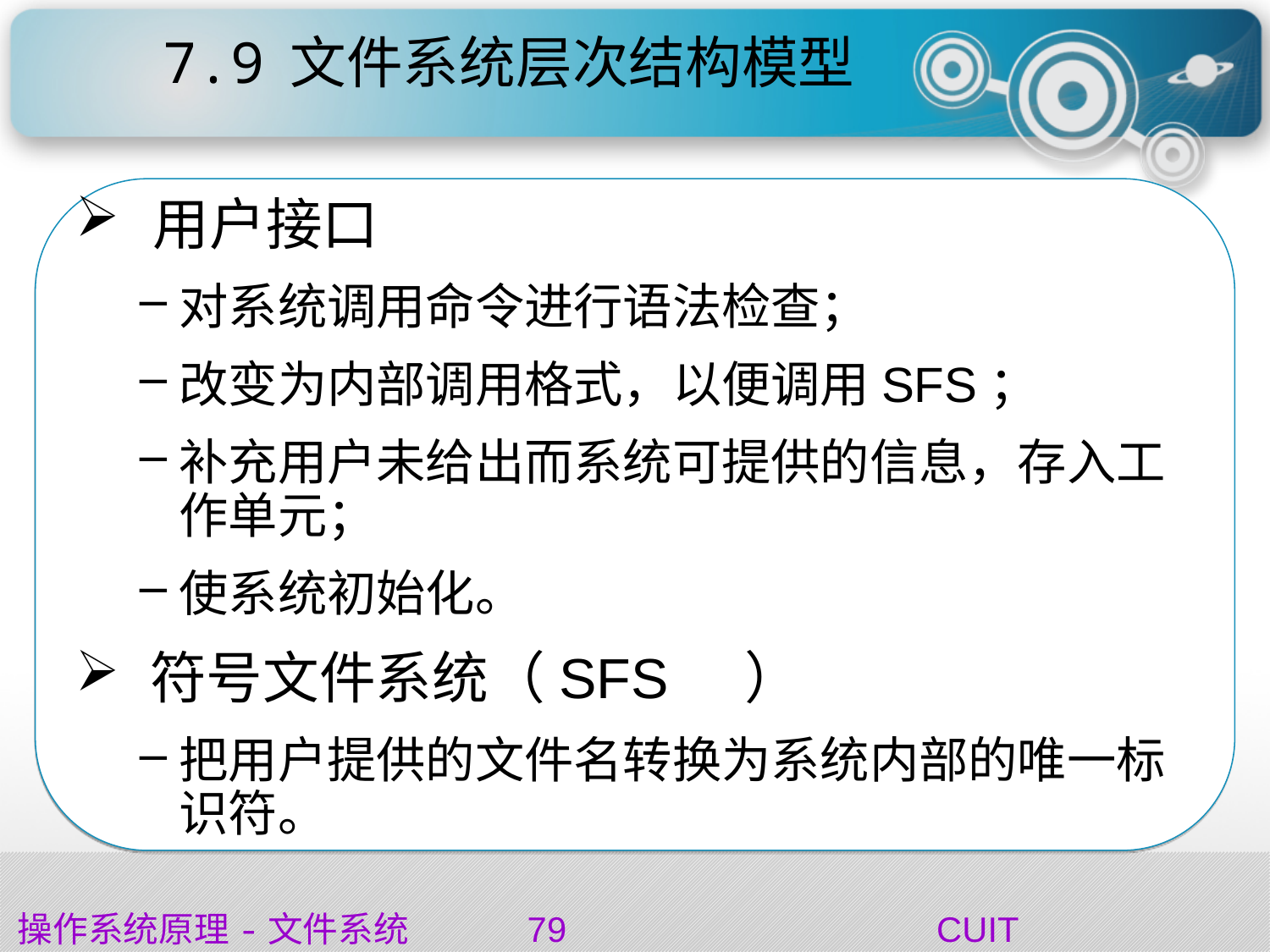

# 7.9	文件系统层次结构模型
 用户接口
对系统调用命令进行语法检查；
改变为内部调用格式，以便调用SFS；
补充用户未给出而系统可提供的信息，存入工作单元；
使系统初始化。
 符号文件系统（SFS    ）
把用户提供的文件名转换为系统内部的唯一标识符。